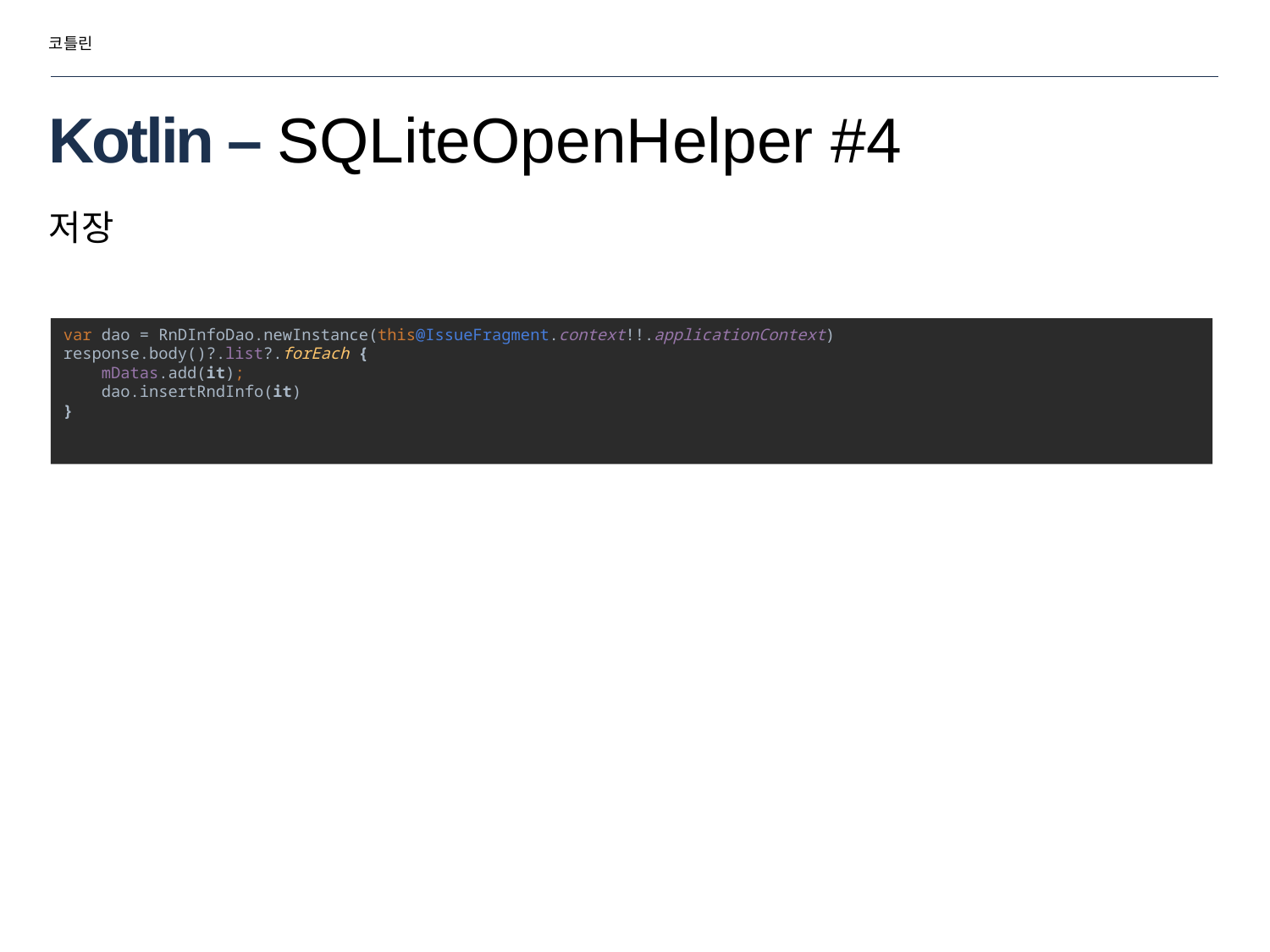

코틀린
# Kotlin – SQLiteOpenHelper #4
저장
var dao = RnDInfoDao.newInstance(this@IssueFragment.context!!.applicationContext)
response.body()?.list?.forEach {
    mDatas.add(it);
    dao.insertRndInfo(it)
}